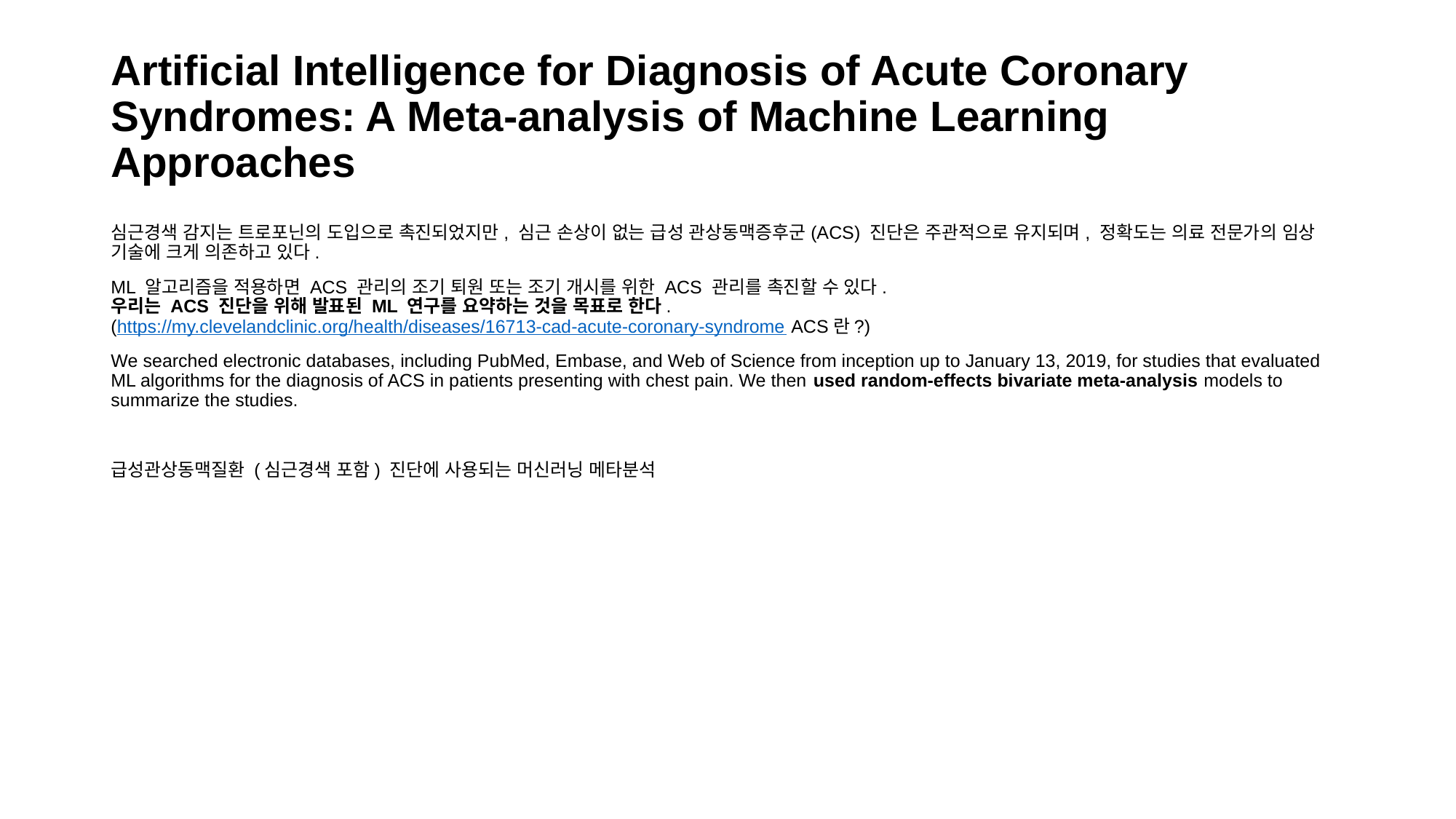

# Artificial Intelligence for Diagnosis of Acute Coronary Syndromes: A Meta-analysis of Machine Learning Approaches
심근경색 감지는 트로포닌의 도입으로 촉진되었지만, 심근 손상이 없는 급성 관상동맥증후군(ACS) 진단은 주관적으로 유지되며, 정확도는 의료 전문가의 임상 기술에 크게 의존하고 있다.
ML 알고리즘을 적용하면 ACS 관리의 조기 퇴원 또는 조기 개시를 위한 ACS 관리를 촉진할 수 있다.
우리는 ACS 진단을 위해 발표된 ML 연구를 요약하는 것을 목표로 한다. 
(https://my.clevelandclinic.org/health/diseases/16713-cad-acute-coronary-syndrome ACS란?)
We searched electronic databases, including PubMed, Embase, and Web of Science from inception up to January 13, 2019, for studies that evaluated ML algorithms for the diagnosis of ACS in patients presenting with chest pain. We then used random-effects bivariate meta-analysis models to summarize the studies.

급성관상동맥질환 (심근경색 포함) 진단에 사용되는 머신러닝 메타분석